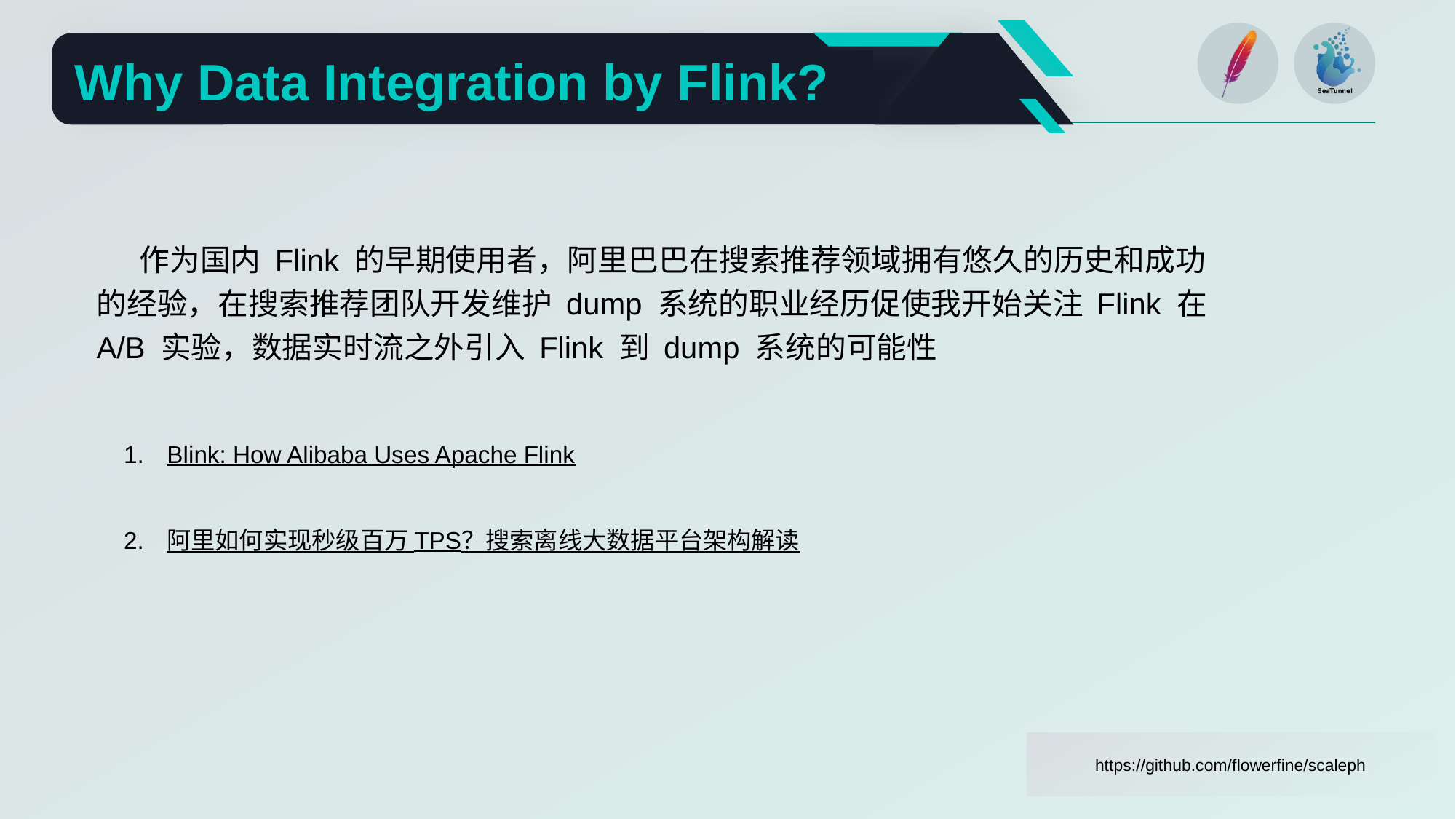

Why Data Integration by Flink?
作为国内 Flink 的早期使用者，阿里巴巴在搜索推荐领域拥有悠久的历史和成功的经验，在搜索推荐团队开发维护 dump 系统的职业经历促使我开始关注 Flink 在 A/B 实验，数据实时流之外引入 Flink 到 dump 系统的可能性
Blink: How Alibaba Uses Apache Flink

阿里如何实现秒级百万 TPS？搜索离线大数据平台架构解读

https://github.com/flowerfine/scaleph